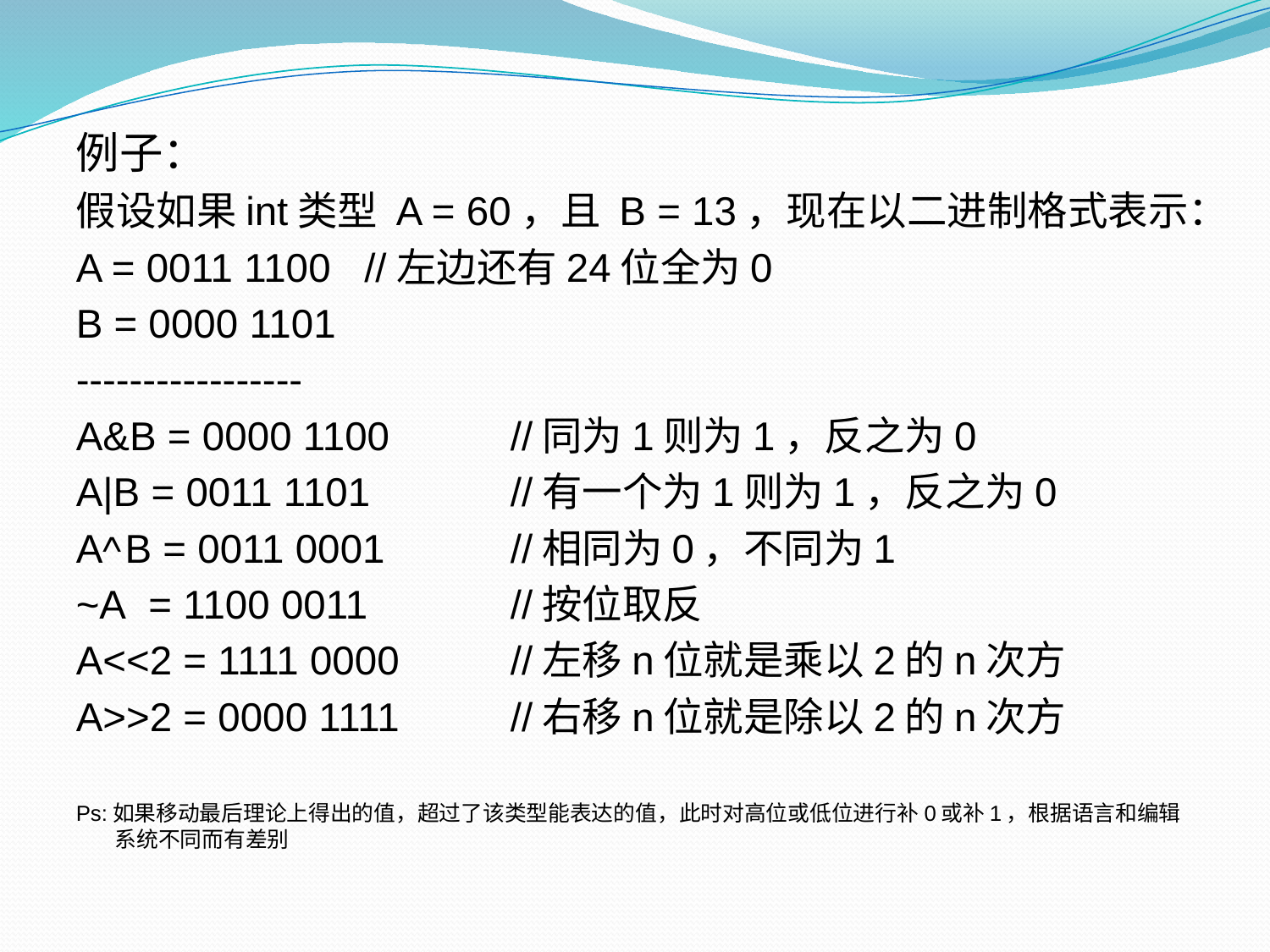

例子：
假设如果int类型 A = 60，且 B = 13，现在以二进制格式表示：
A = 0011 1100   //左边还有24位全为0
B = 0000 1101
-----------------
A&B = 0000 1100    	   //同为1则为1，反之为0
A|B = 0011 1101	   //有一个为1则为1，反之为0
A^B = 0011 0001	   //相同为0，不同为1
~A  = 1100 0011	   //按位取反
A<<2 = 1111 0000   	   //左移n位就是乘以2的n次方
A>>2 = 0000 1111	   //右移n位就是除以2的n次方

Ps:如果移动最后理论上得出的值，超过了该类型能表达的值，此时对高位或低位进行补0或补1，根据语言和编辑系统不同而有差别